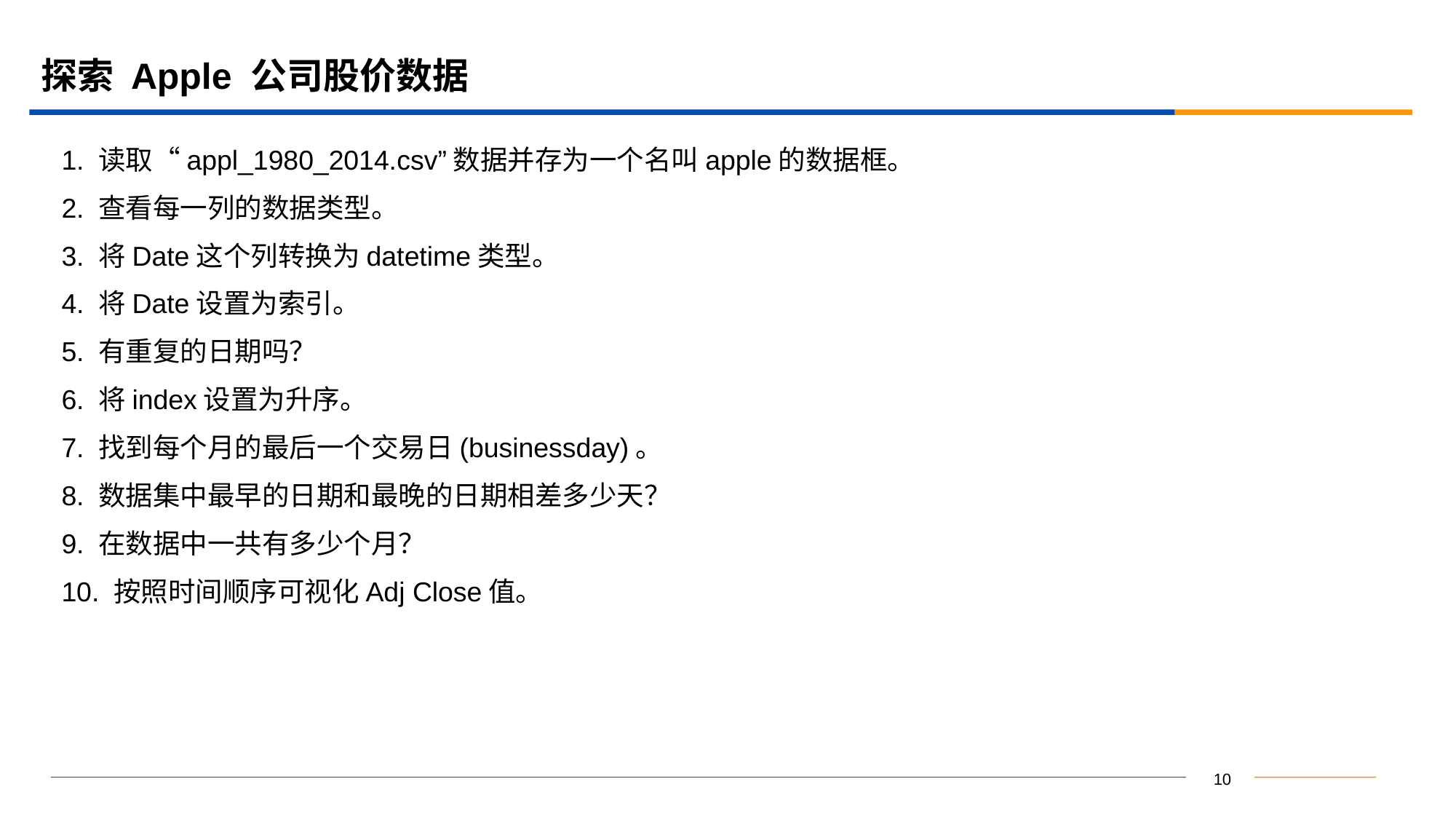

# 探索 Apple 公司股价数据
1. 读取“appl_1980_2014.csv”数据并存为一个名叫apple的数据框。
2. 查看每一列的数据类型。
3. 将Date这个列转换为datetime类型。
4. 将Date设置为索引。
5. 有重复的日期吗？
6. 将index设置为升序。
7. 找到每个月的最后一个交易日(businessday)。
8. 数据集中最早的日期和最晚的日期相差多少天？
9. 在数据中一共有多少个月？
10. 按照时间顺序可视化Adj Close值。